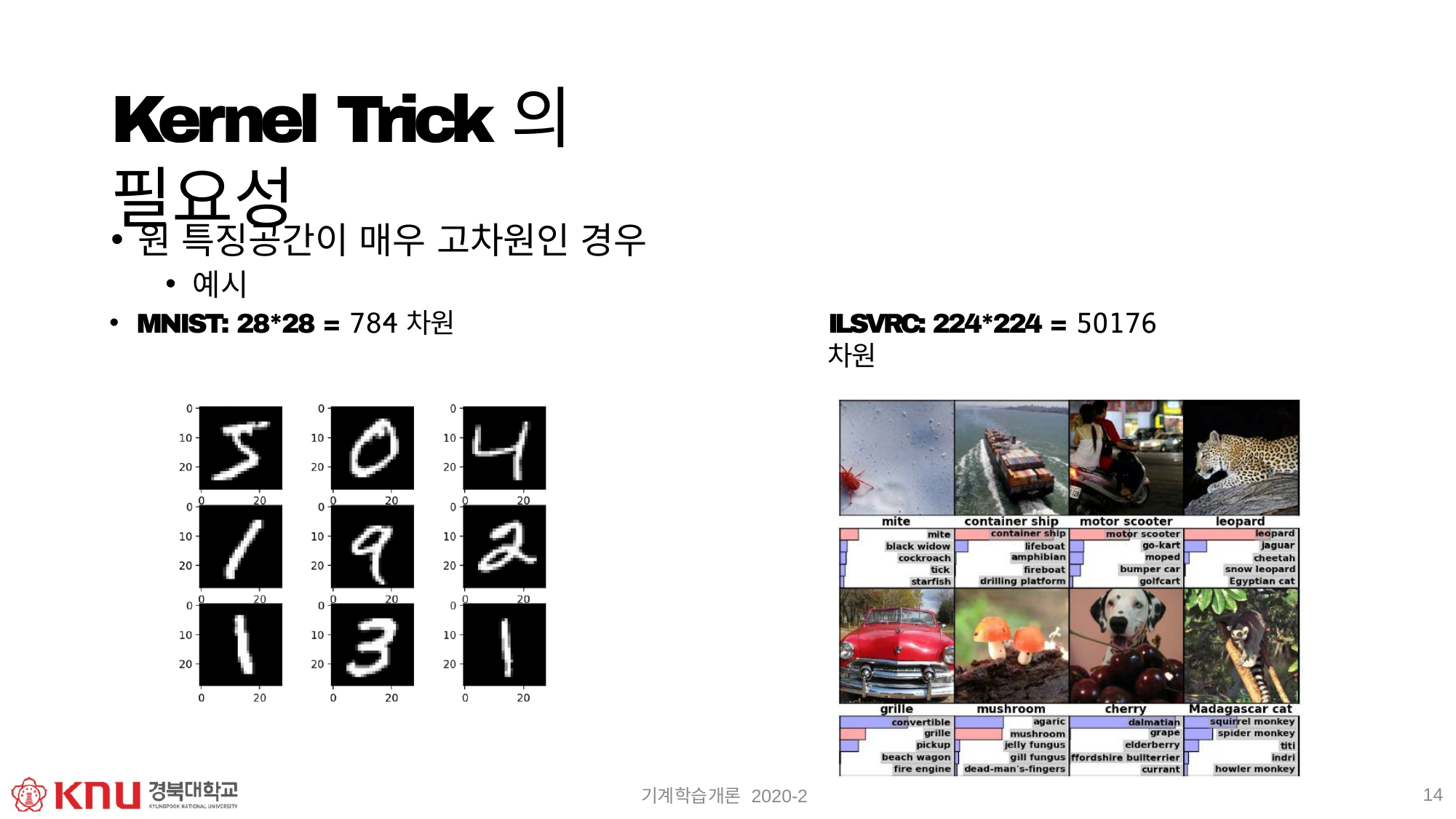

# Kernel Trick의 필요성
원 특징공간이 매우 고차원인 경우
예시
MNIST: 28*28 = 784차원
ILSVRC: 224*224 = 50176차원

14
기계학습개론 2020-2